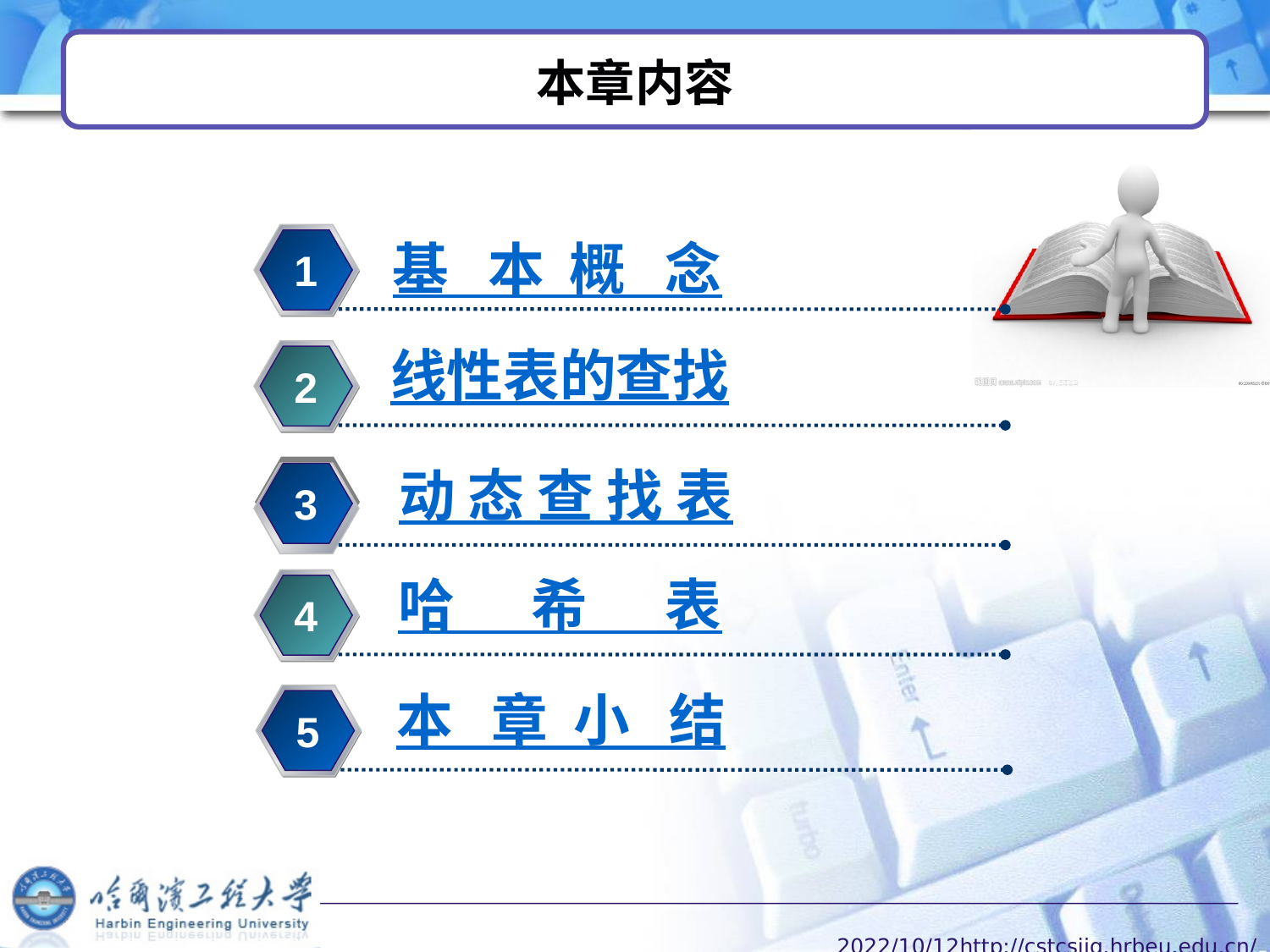

# 本章内容

基   本  概   念
1

线性表的查找

2

动 态 查 找 表

3

哈      希      表

4

本   章  小   结

5

2022/10/12http://cstcsjjg.hrbeu.edu.cn/